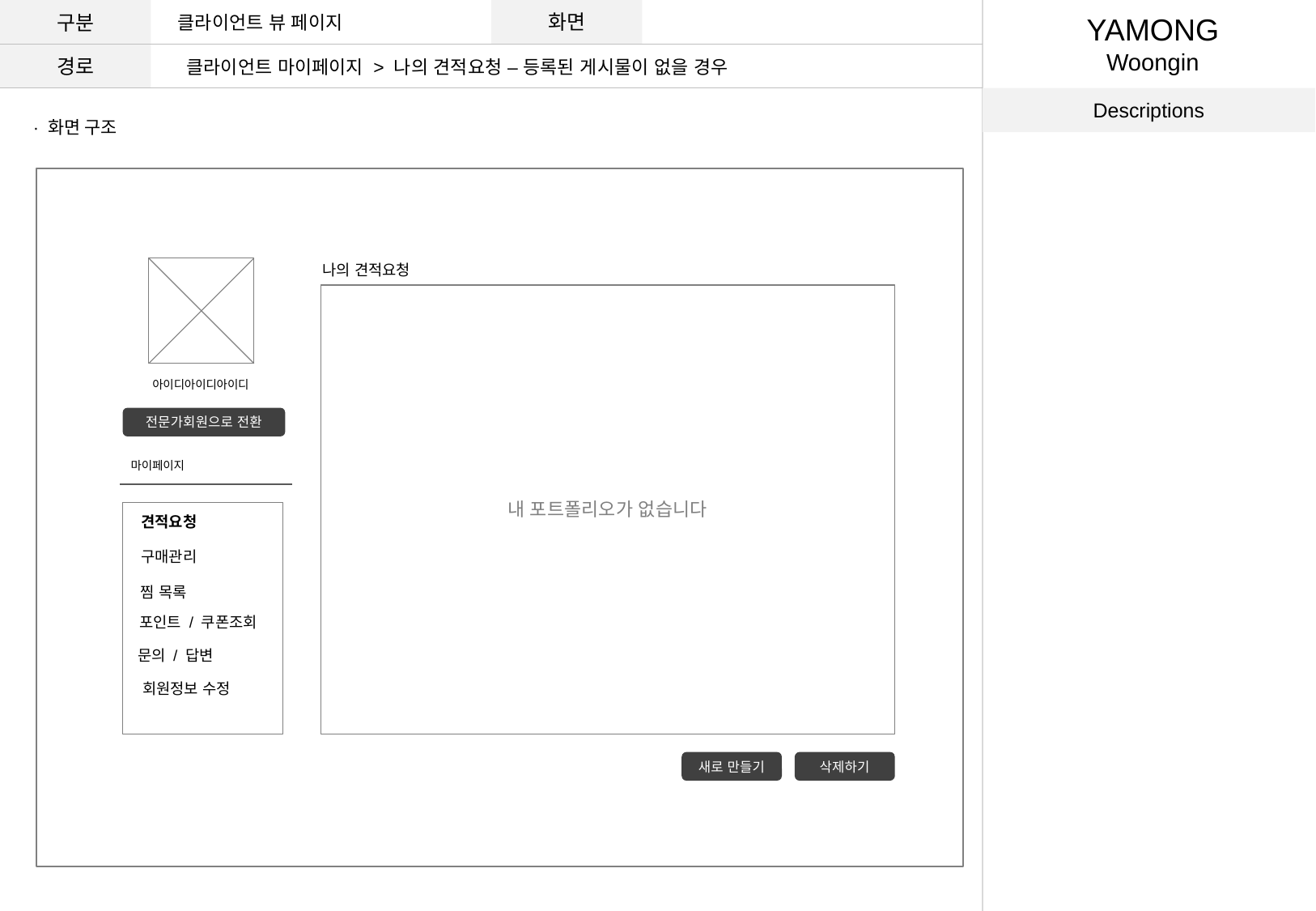

구분
화면
클라이언트 뷰 페이지
YAMONG
Woongin
경로
클라이언트 마이페이지 > 나의 견적요청 – 등록된 게시물이 없을 경우
Descriptions
· 화면 구조

나의 견적요청

아이디아이디아이디

전문가회원으로 전환
마이페이지
내 포트폴리오가 없습니다

견적요청
구매관리
찜 목록
포인트 / 쿠폰조회
문의 / 답변
회원정보 수정
새로 만들기
삭제하기